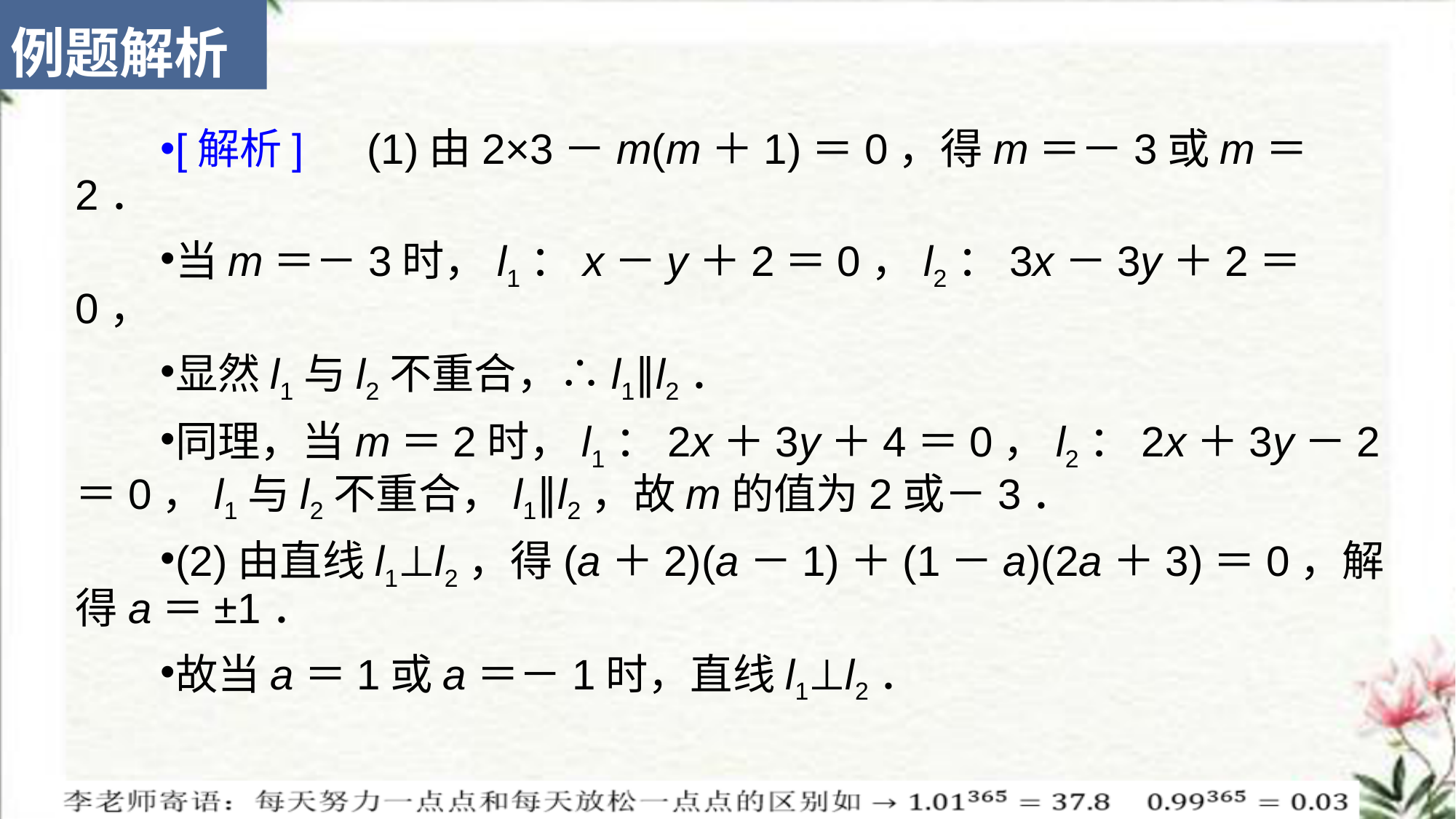

例题解析
[解析]　(1)由2×3－m(m＋1)＝0，得m＝－3或m＝2．
当m＝－3时，l1：x－y＋2＝0，l2：3x－3y＋2＝0，
显然l1与l2不重合，∴l1∥l2．
同理，当m＝2时，l1：2x＋3y＋4＝0，l2：2x＋3y－2＝0，l1与l2不重合，l1∥l2，故m的值为2或－3．
(2)由直线l1⊥l2，得(a＋2)(a－1)＋(1－a)(2a＋3)＝0，解得a＝±1．
故当a＝1或a＝－1时，直线l1⊥l2．